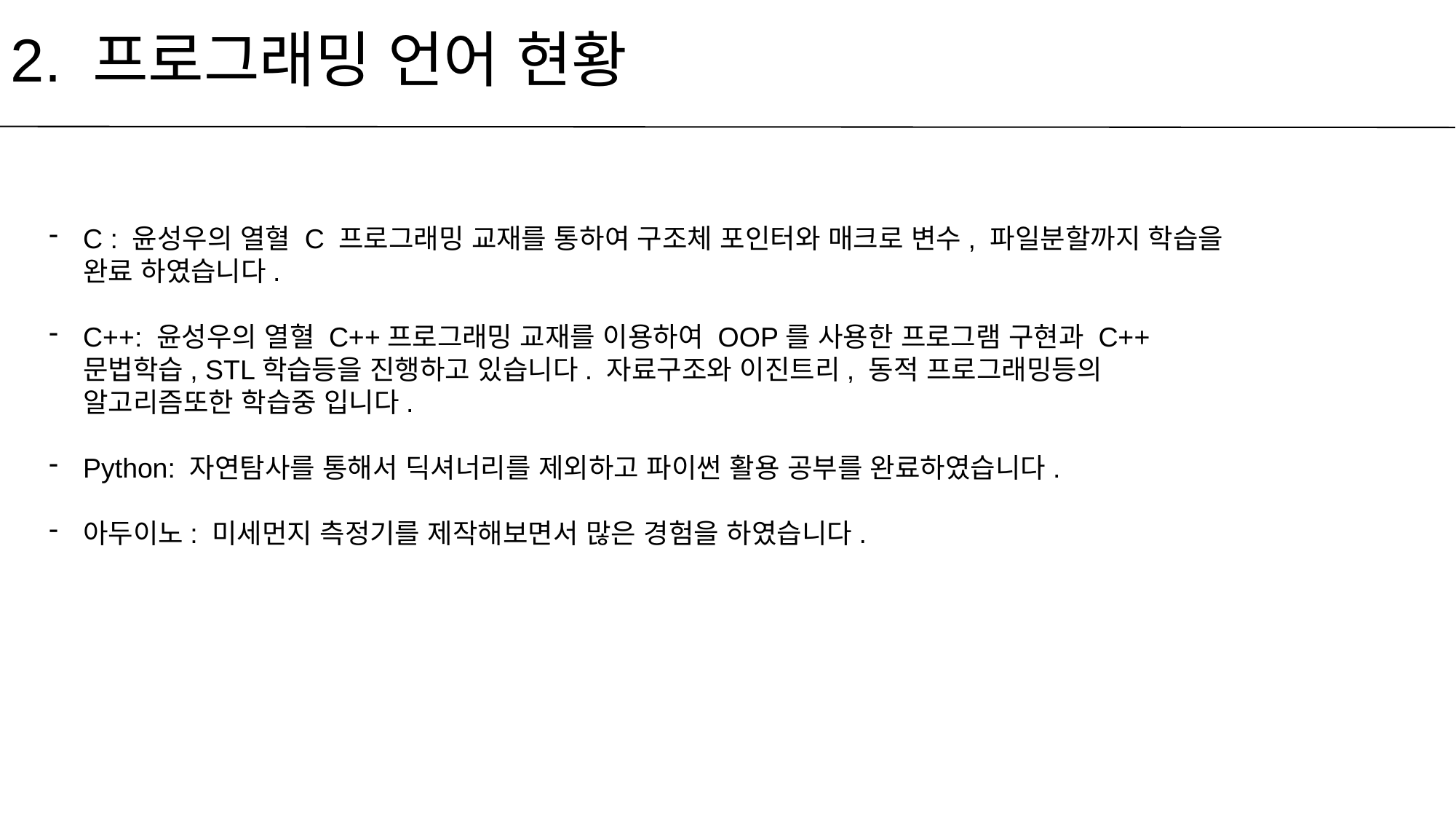

2. 프로그래밍 언어 현황
C : 윤성우의 열혈 C 프로그래밍 교재를 통하여 구조체 포인터와 매크로 변수, 파일분할까지 학습을 완료 하였습니다.

C++: 윤성우의 열혈 C++프로그래밍 교재를 이용하여 OOP를 사용한 프로그램 구현과 C++ 문법학습, STL학습등을 진행하고 있습니다. 자료구조와 이진트리, 동적 프로그래밍등의 알고리즘또한 학습중 입니다.

Python: 자연탐사를 통해서 딕셔너리를 제외하고 파이썬 활용 공부를 완료하였습니다.

아두이노: 미세먼지 측정기를 제작해보면서 많은 경험을 하였습니다.